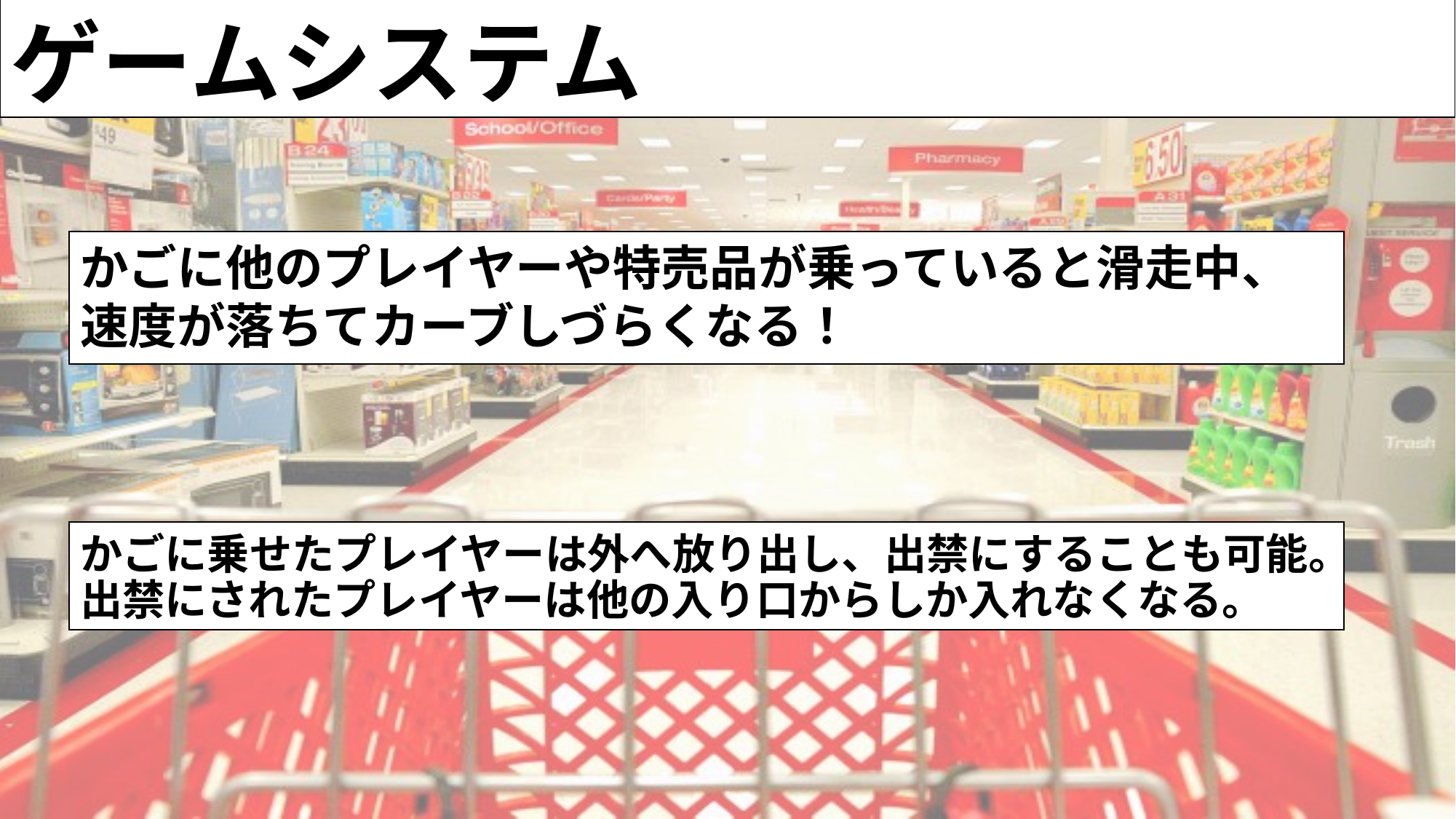

ゲームシステム

かごに他のプレイヤーや特売品が乗っていると滑走中、
速度が落ちてカーブしづらくなる！

かごに乗せたプレイヤーは外へ放り出し、出禁にすることも可能。
出禁にされたプレイヤーは他の入り口からしか入れなくなる。